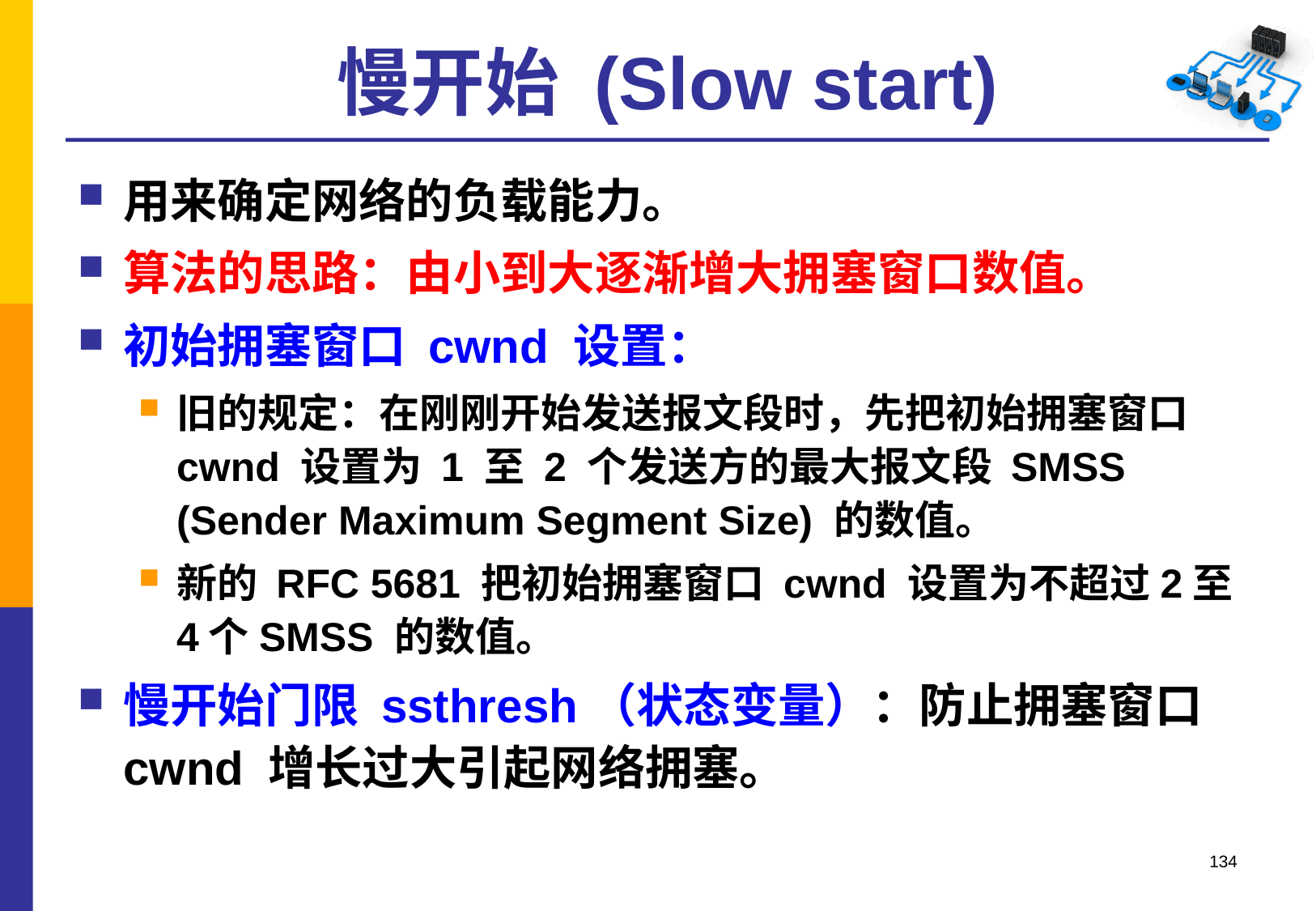

# 慢开始 (Slow start)
用来确定网络的负载能力。
算法的思路：由小到大逐渐增大拥塞窗口数值。
初始拥塞窗口 cwnd 设置：
旧的规定：在刚刚开始发送报文段时，先把初始拥塞窗口cwnd 设置为 1 至 2 个发送方的最大报文段 SMSS (Sender Maximum Segment Size) 的数值。
新的 RFC 5681 把初始拥塞窗口 cwnd 设置为不超过2至4个SMSS 的数值。
慢开始门限 ssthresh（状态变量）：防止拥塞窗口cwnd 增长过大引起网络拥塞。
134